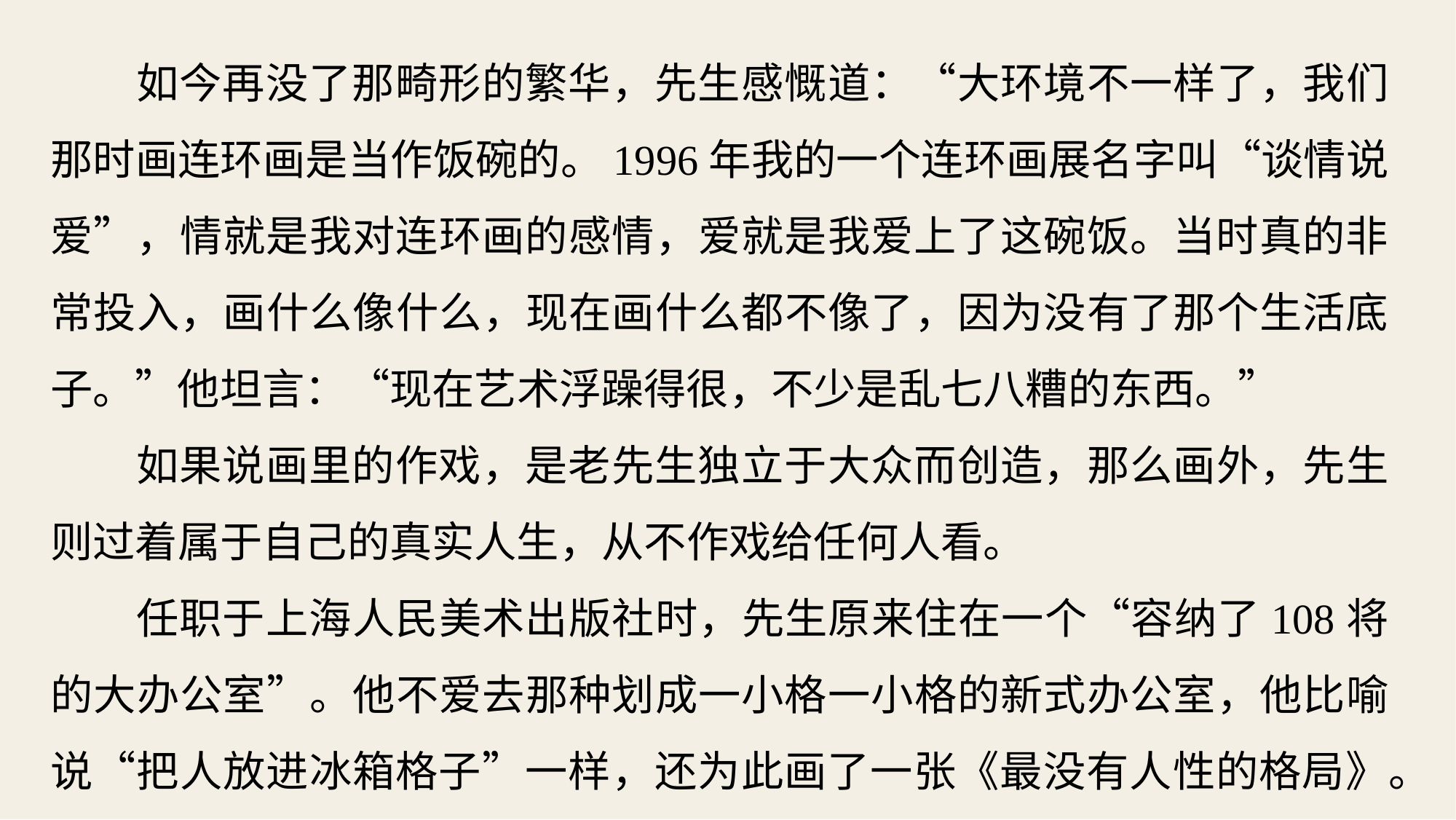

如今再没了那畸形的繁华，先生感慨道：“大环境不一样了，我们那时画连环画是当作饭碗的。1996年我的一个连环画展名字叫“谈情说爱”，情就是我对连环画的感情，爱就是我爱上了这碗饭。当时真的非常投入，画什么像什么，现在画什么都不像了，因为没有了那个生活底子。”他坦言：“现在艺术浮躁得很，不少是乱七八糟的东西。”
如果说画里的作戏，是老先生独立于大众而创造，那么画外，先生则过着属于自己的真实人生，从不作戏给任何人看。
任职于上海人民美术出版社时，先生原来住在一个“容纳了108将的大办公室”。他不爱去那种划成一小格一小格的新式办公室，他比喻说“把人放进冰箱格子”一样，还为此画了一张《最没有人性的格局》。